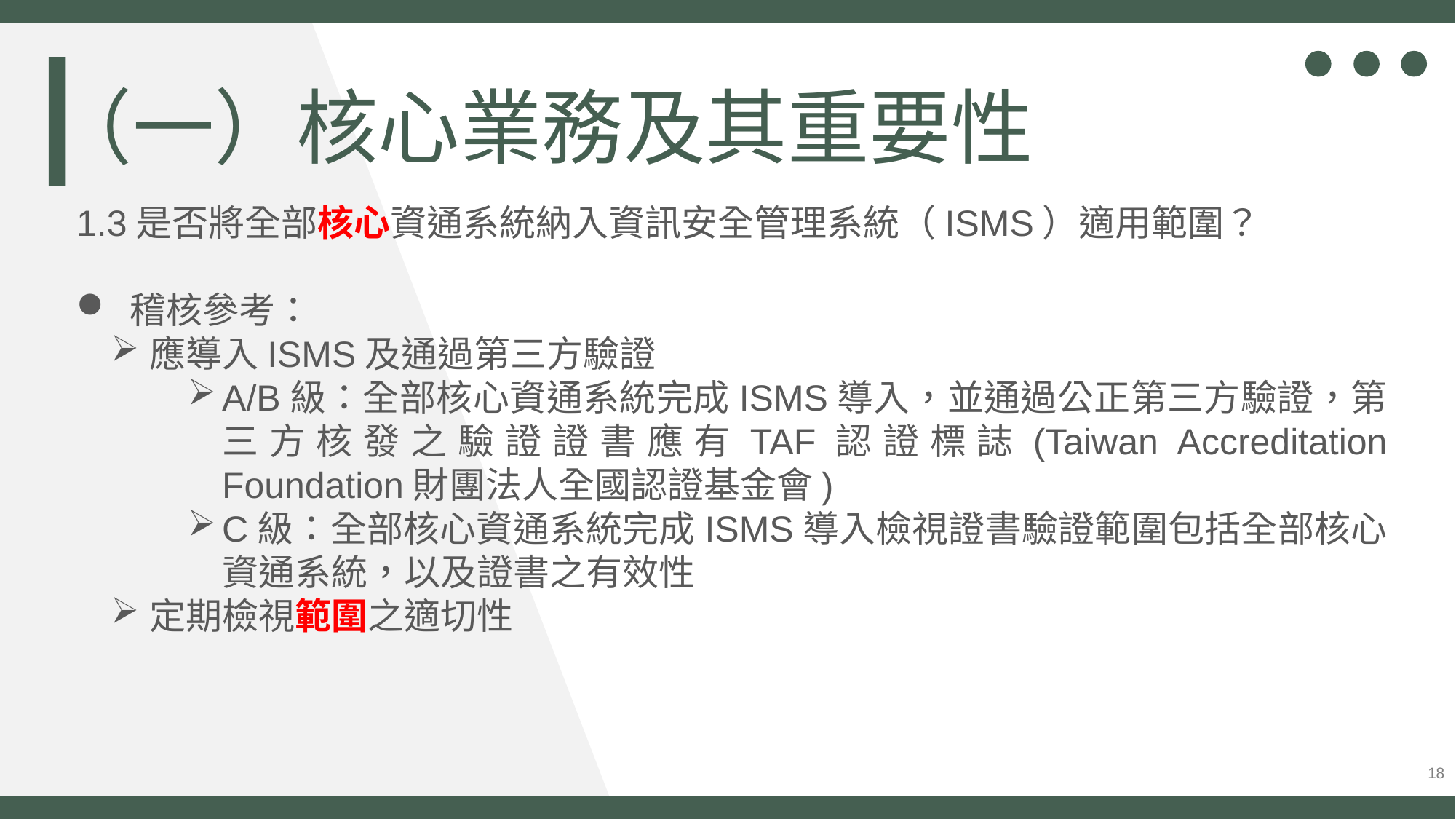

（一）核心業務及其重要性
1.3是否將全部核心資通系統納入資訊安全管理系統（ISMS）適用範圍？

稽核參考：
應導入ISMS及通過第三方驗證
A/B級：全部核心資通系統完成ISMS導入，並通過公正第三方驗證，第三方核發之驗證證書應有TAF認證標誌(Taiwan Accreditation Foundation財團法人全國認證基金會)
C級：全部核心資通系統完成ISMS導入檢視證書驗證範圍包括全部核心資通系統，以及證書之有效性
定期檢視範圍之適切性

18